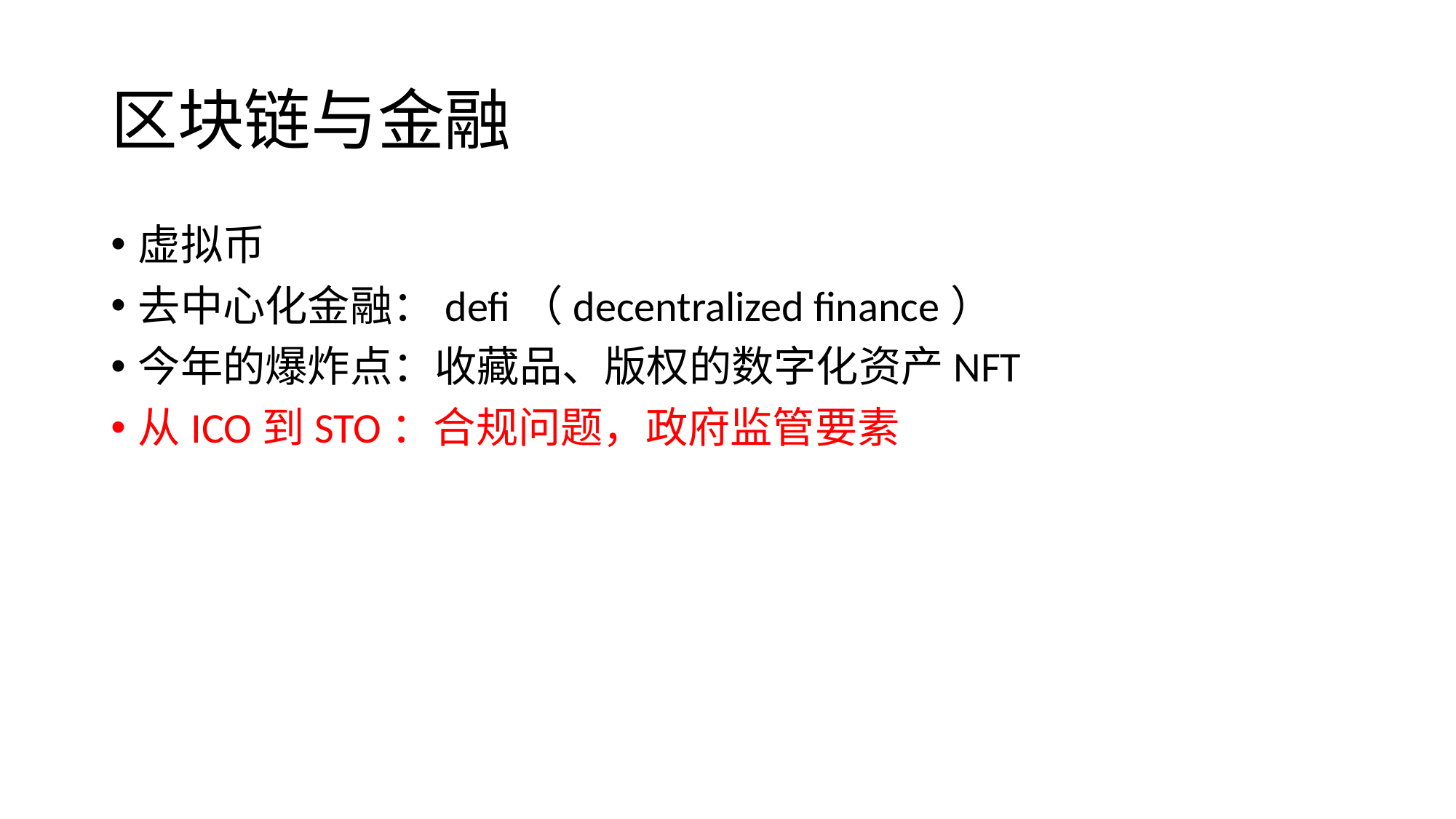

# 区块链与金融
虚拟币
去中心化金融：defi（decentralized finance）
今年的爆炸点：收藏品、版权的数字化资产NFT
从ICO到STO：合规问题，政府监管要素